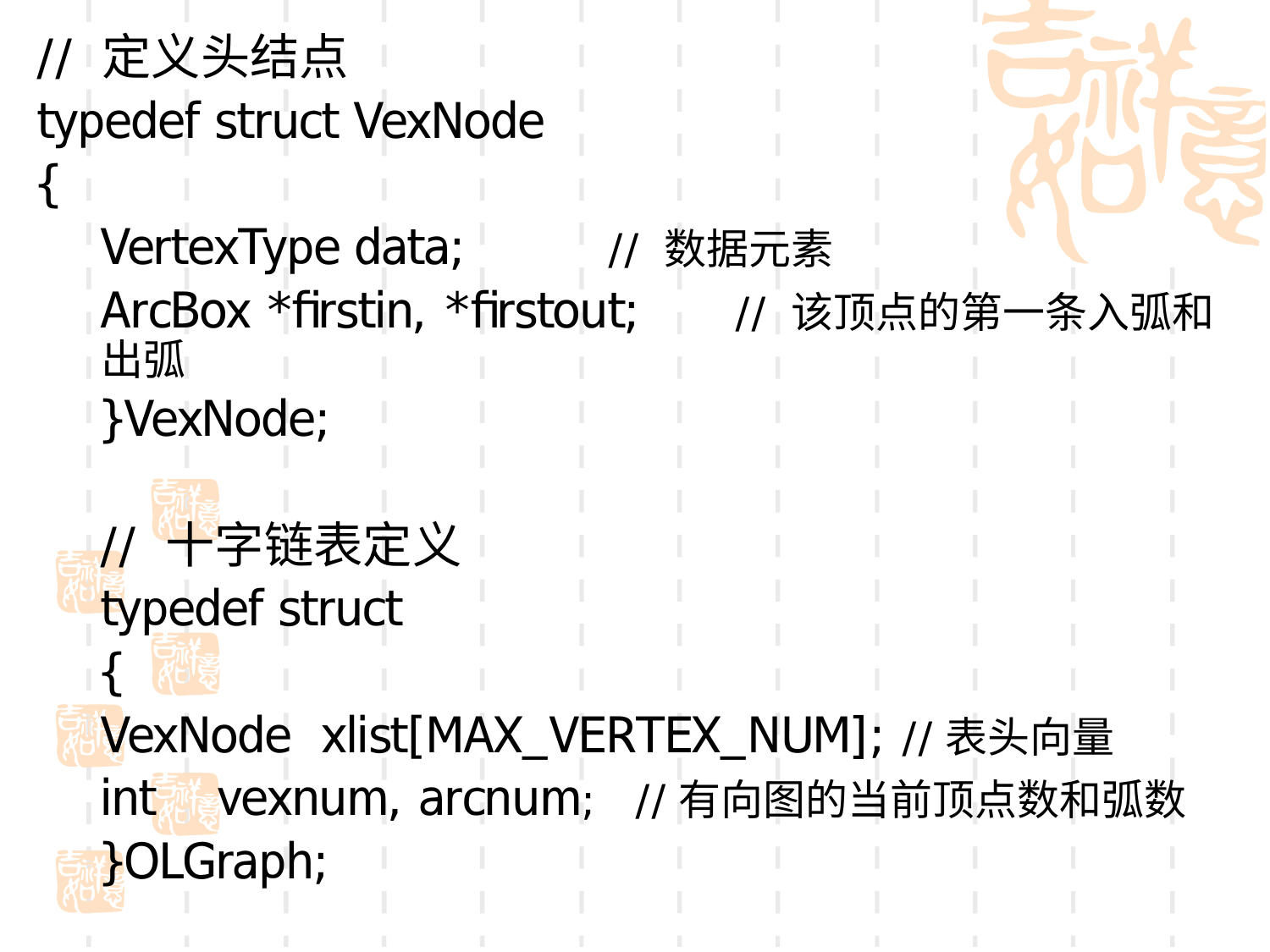

// 定义头结点
typedef struct VexNode
{
VertexType	data;		// 数据元素
ArcBox *firstin, *firstout;	// 该顶点的第一条入弧和出弧
}VexNode;

// 十字链表定义
typedef struct
{
VexNode  xlist[MAX_VERTEX_NUM]; //表头向量
int    vexnum, arcnum;   //有向图的当前顶点数和弧数
}OLGraph;